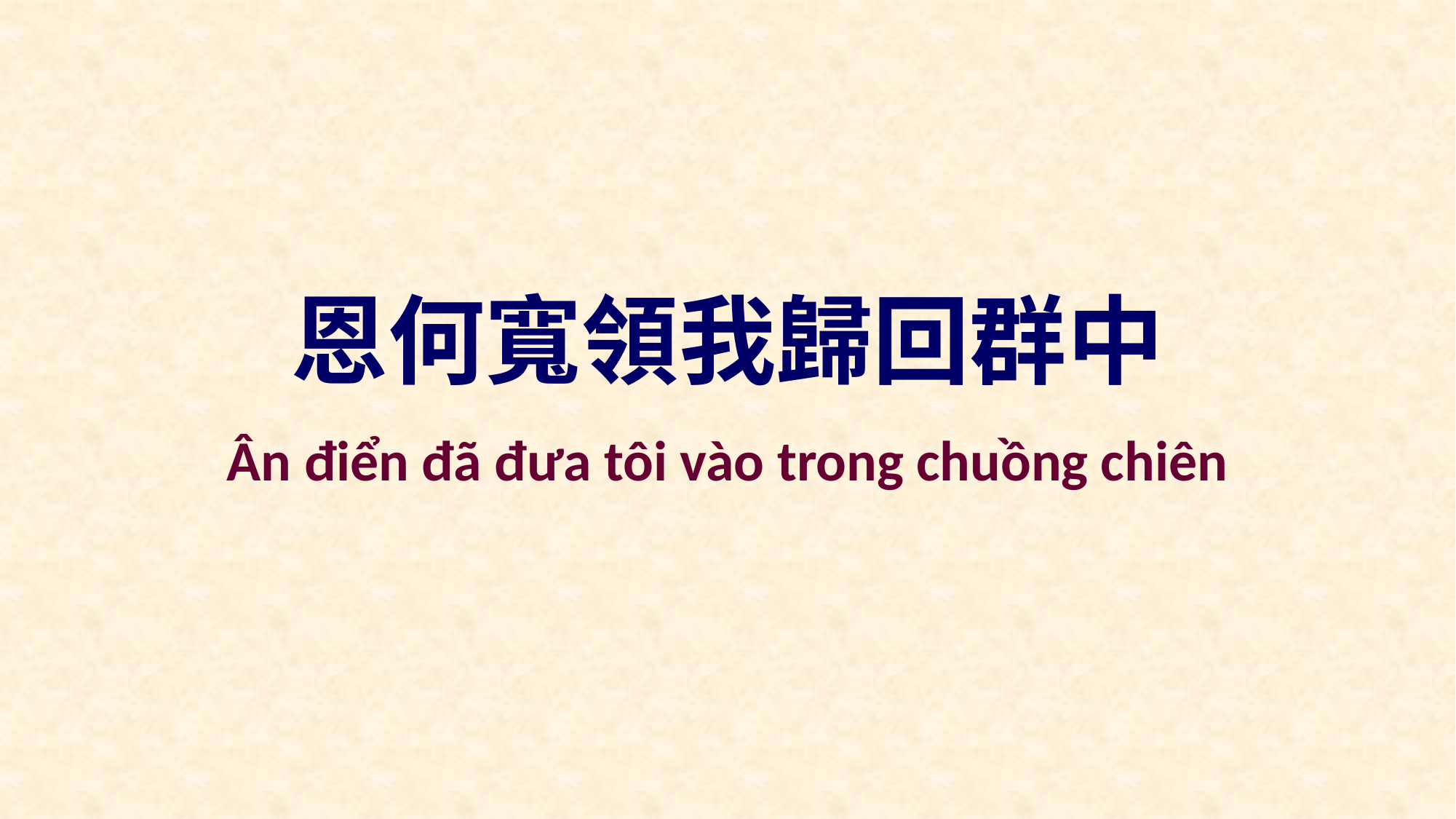

恩何寬領我歸回群中
Ân điển đã đưa tôi vào trong chuồng chiên